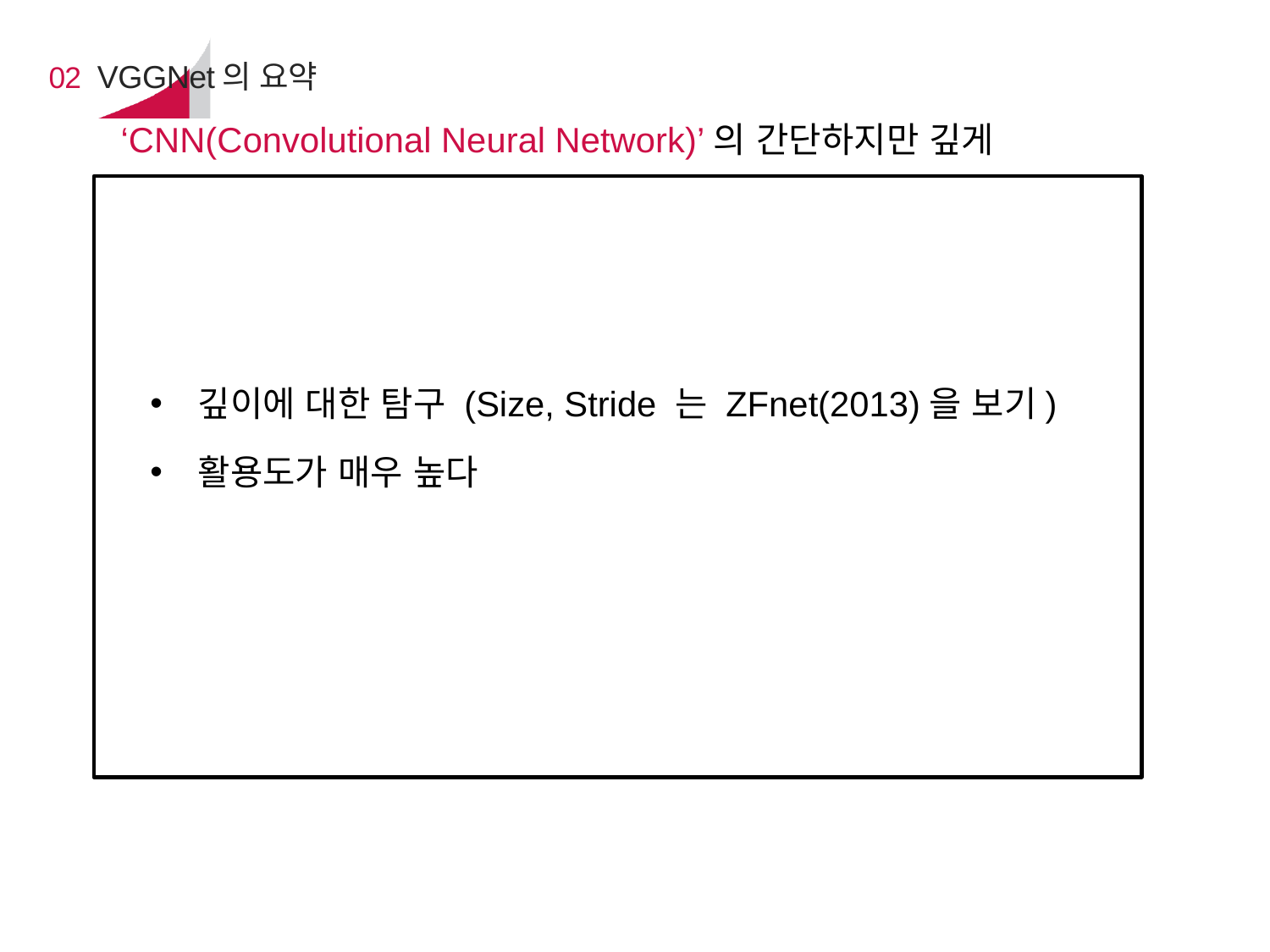

# 02  VGGNet의 요약
‘CNN(Convolutional Neural Network)’의 간단하지만 깊게

깊이에 대한 탐구 (Size, Stride 는 ZFnet(2013)을 보기)
활용도가 매우 높다